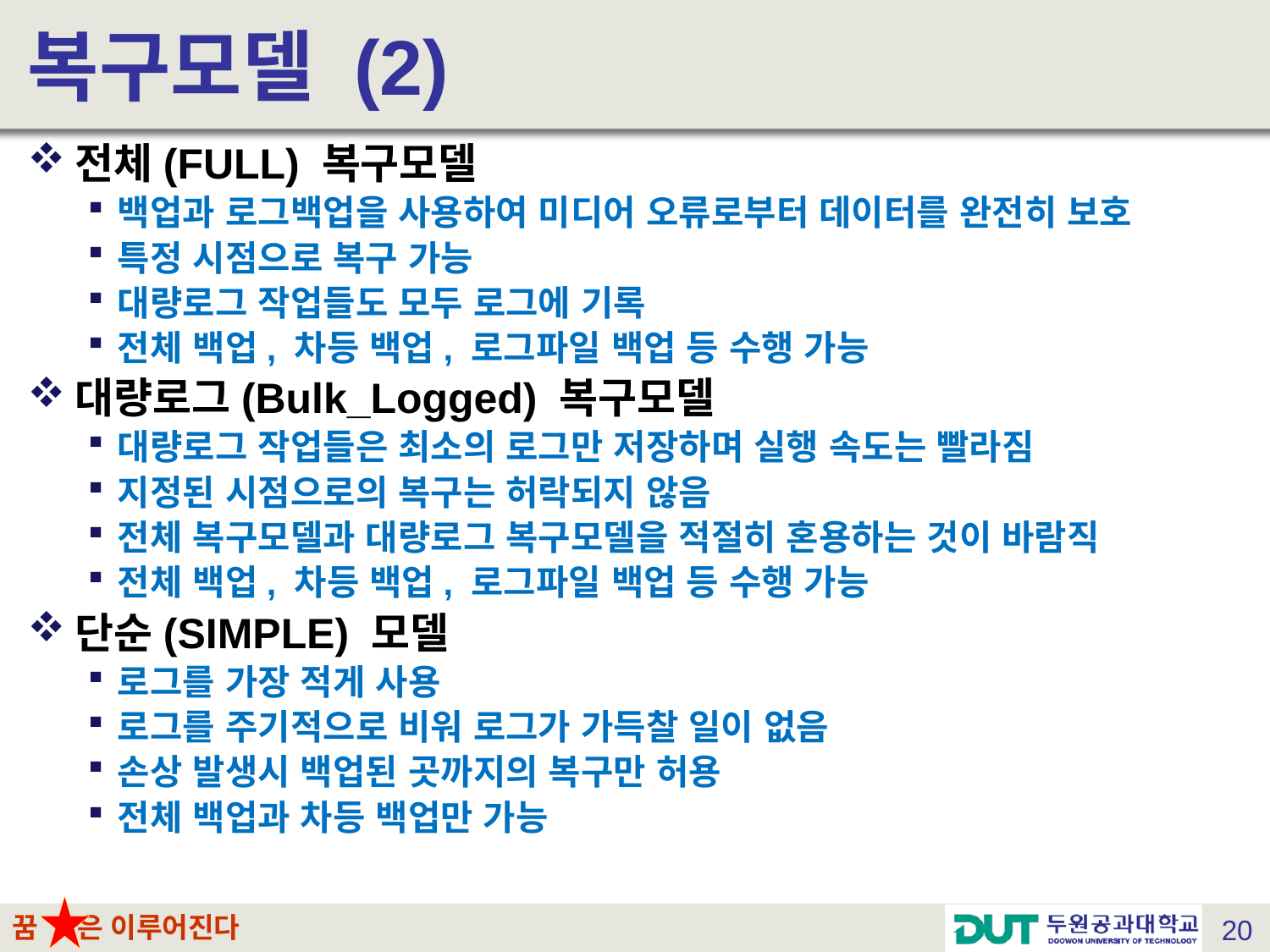

# 복구모델 (2)
전체(FULL) 복구모델
백업과 로그백업을 사용하여 미디어 오류로부터 데이터를 완전히 보호
특정 시점으로 복구 가능
대량로그 작업들도 모두 로그에 기록
전체 백업, 차등 백업, 로그파일 백업 등 수행 가능
대량로그(Bulk_Logged) 복구모델
대량로그 작업들은 최소의 로그만 저장하며 실행 속도는 빨라짐
지정된 시점으로의 복구는 허락되지 않음
전체 복구모델과 대량로그 복구모델을 적절히 혼용하는 것이 바람직
전체 백업, 차등 백업, 로그파일 백업 등 수행 가능
단순(SIMPLE) 모델
로그를 가장 적게 사용
로그를 주기적으로 비워 로그가 가득찰 일이 없음
손상 발생시 백업된 곳까지의 복구만 허용
전체 백업과 차등 백업만 가능